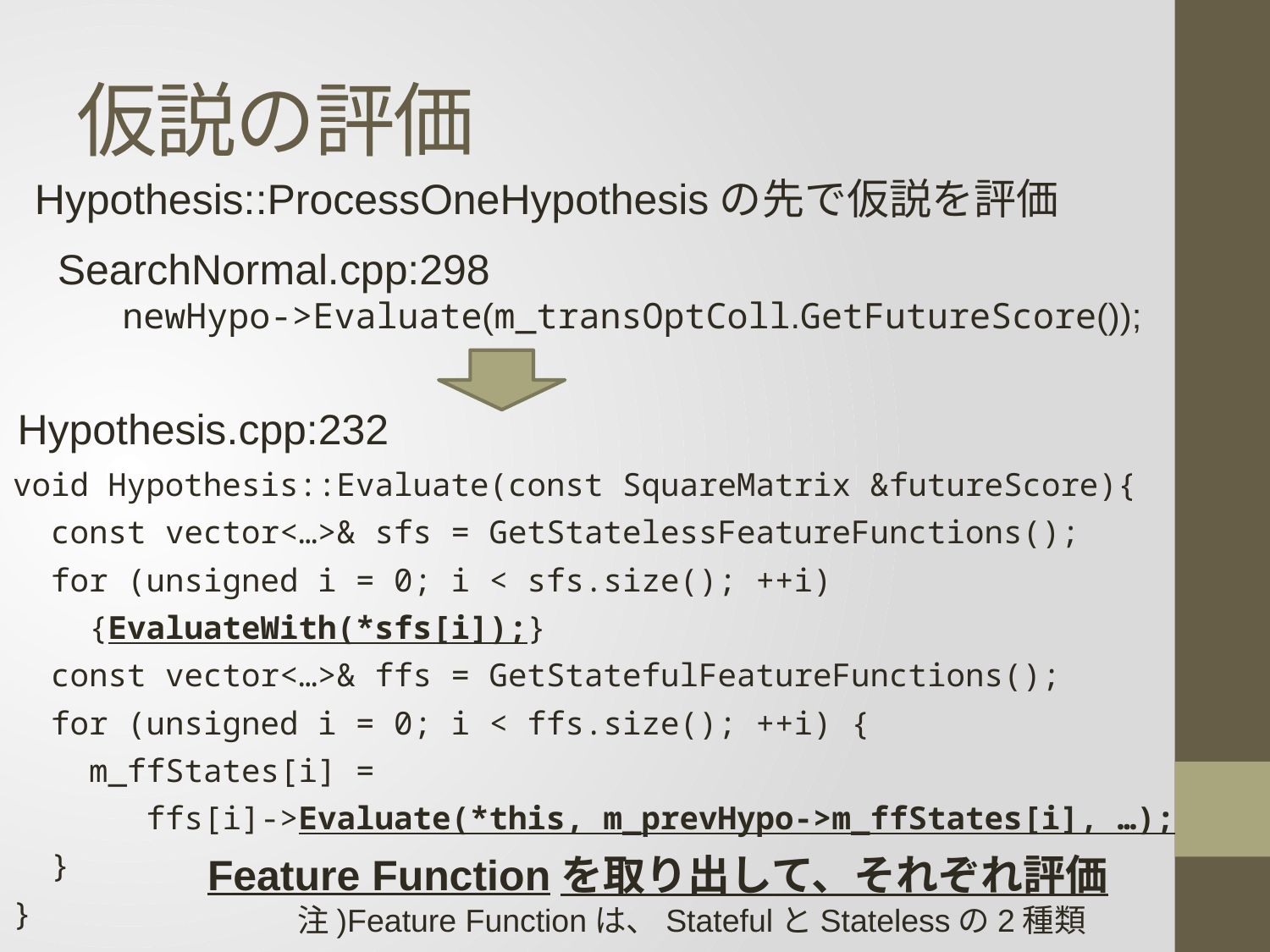

# 仮説の評価
Hypothesis::ProcessOneHypothesisの先で仮説を評価
SearchNormal.cpp:298
newHypo->Evaluate(m_transOptColl.GetFutureScore());

Hypothesis.cpp:232
void Hypothesis::Evaluate(const SquareMatrix &futureScore){
  const vector<…>& sfs = GetStatelessFeatureFunctions();
  for (unsigned i = 0; i < sfs.size(); ++i)
    {EvaluateWith(*sfs[i]);}
  const vector<…>& ffs = GetStatefulFeatureFunctions();
  for (unsigned i = 0; i < ffs.size(); ++i) {
    m_ffStates[i] =
       ffs[i]->Evaluate(*this, m_prevHypo->m_ffStates[i], …);
  }
}
Feature Functionを取り出して、それぞれ評価
注)Feature Functionは、StatefulとStatelessの2種類